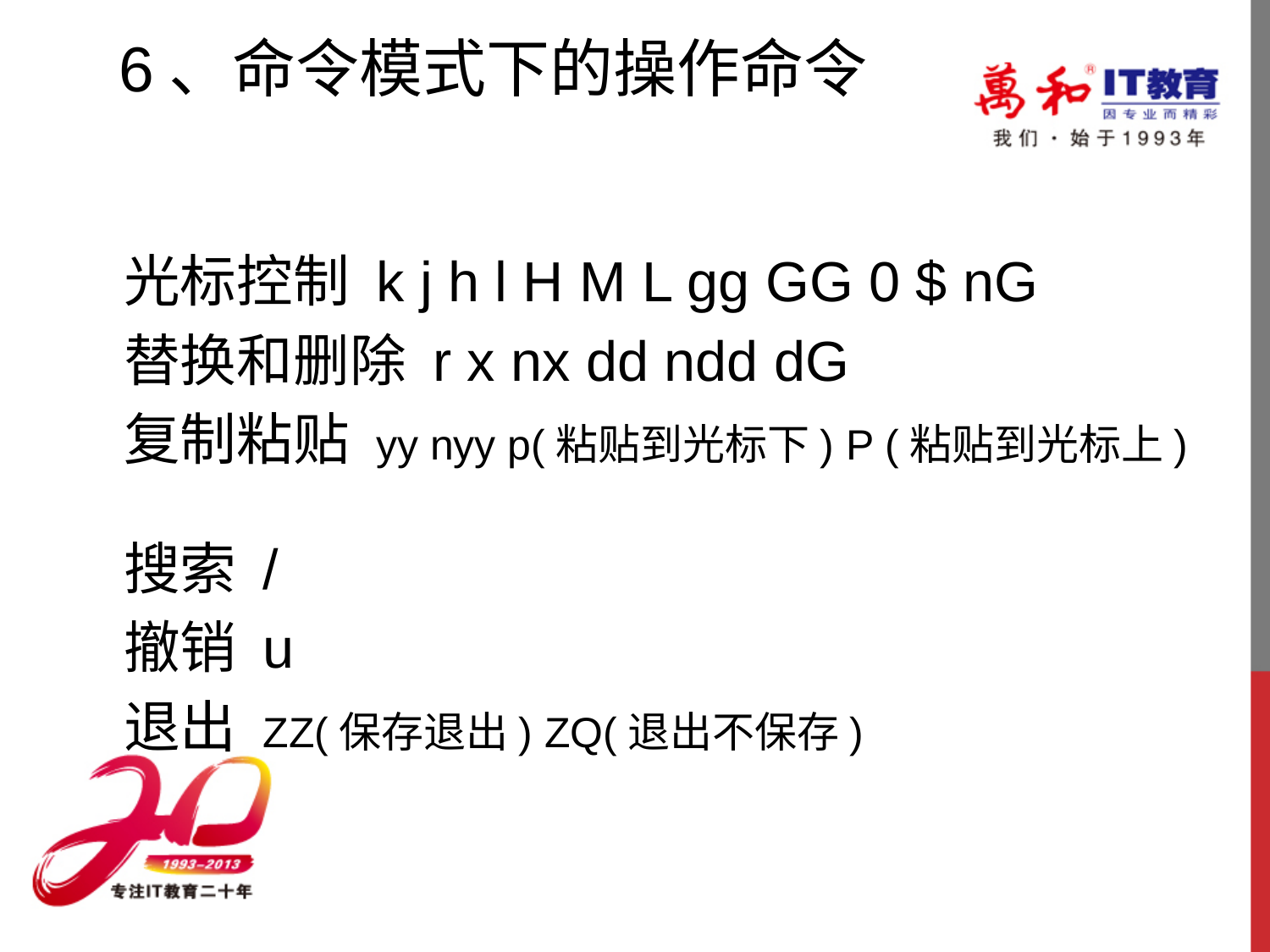

# 6、命令模式下的操作命令
光标控制 k j h l H M L gg GG 0 $ nG
替换和删除 r x nx dd ndd dG
复制粘贴 yy nyy p(粘贴到光标下) P (粘贴到光标上)
搜索 /
撤销 u
退出 ZZ(保存退出) ZQ(退出不保存)